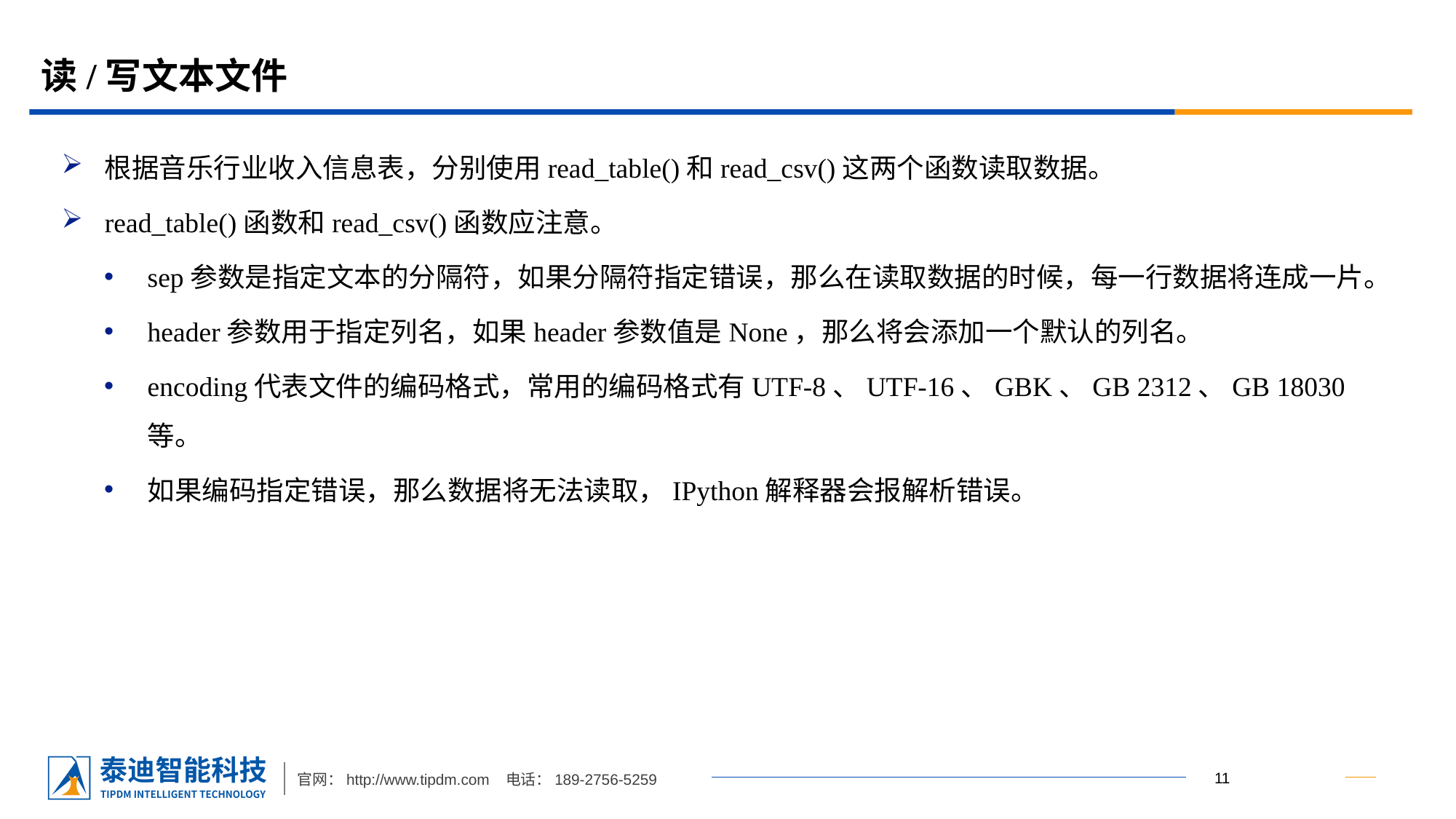

# 读/写文本文件
根据音乐行业收入信息表，分别使用read_table()和read_csv()这两个函数读取数据。
read_table()函数和read_csv()函数应注意。
sep参数是指定文本的分隔符，如果分隔符指定错误，那么在读取数据的时候，每一行数据将连成一片。
header参数用于指定列名，如果header参数值是None，那么将会添加一个默认的列名。
encoding代表文件的编码格式，常用的编码格式有UTF-8、UTF-16、GBK、GB 2312、GB 18030等。
如果编码指定错误，那么数据将无法读取，IPython解释器会报解析错误。